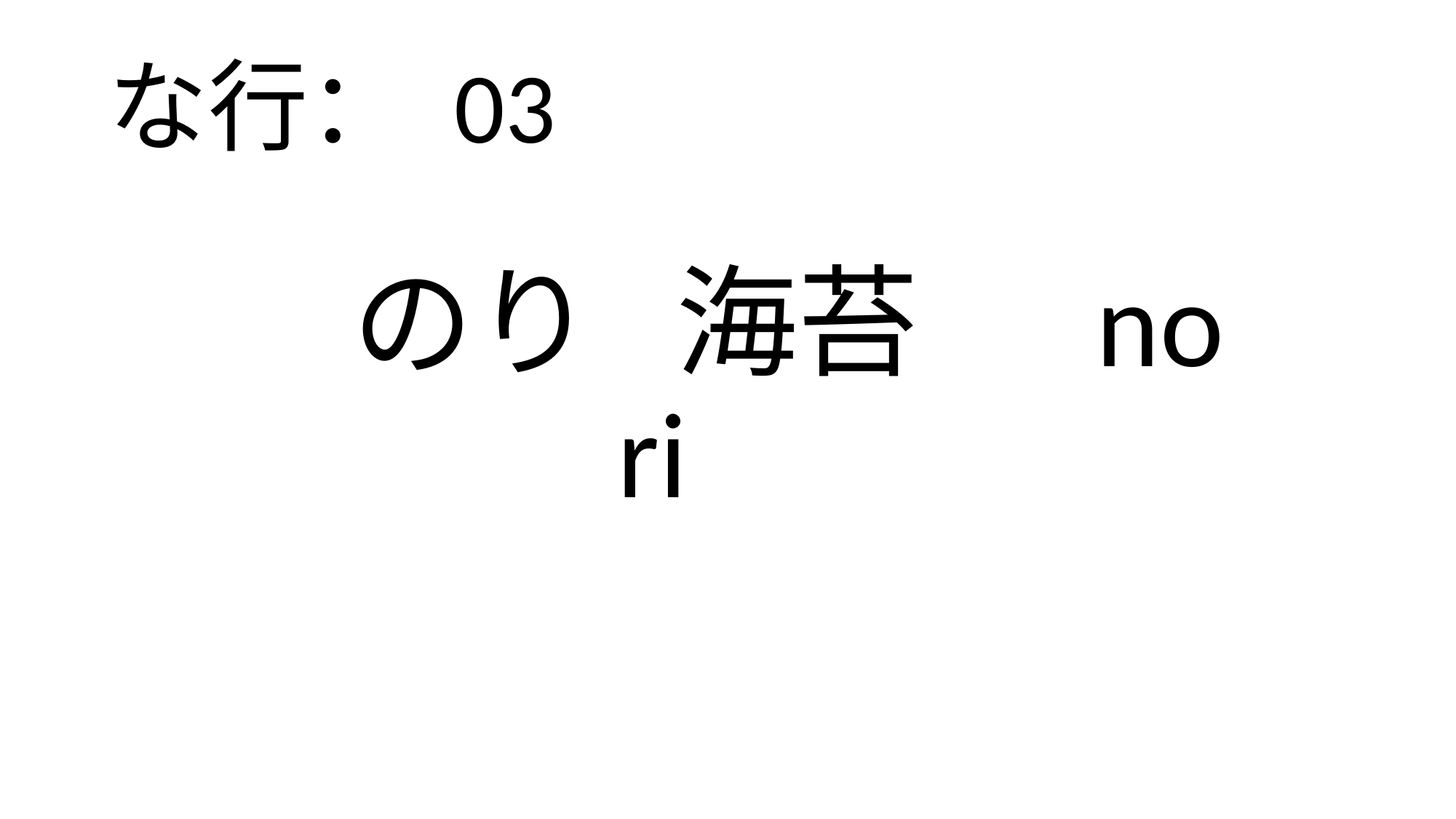

な行： 03
# のり   海苔　 no ri